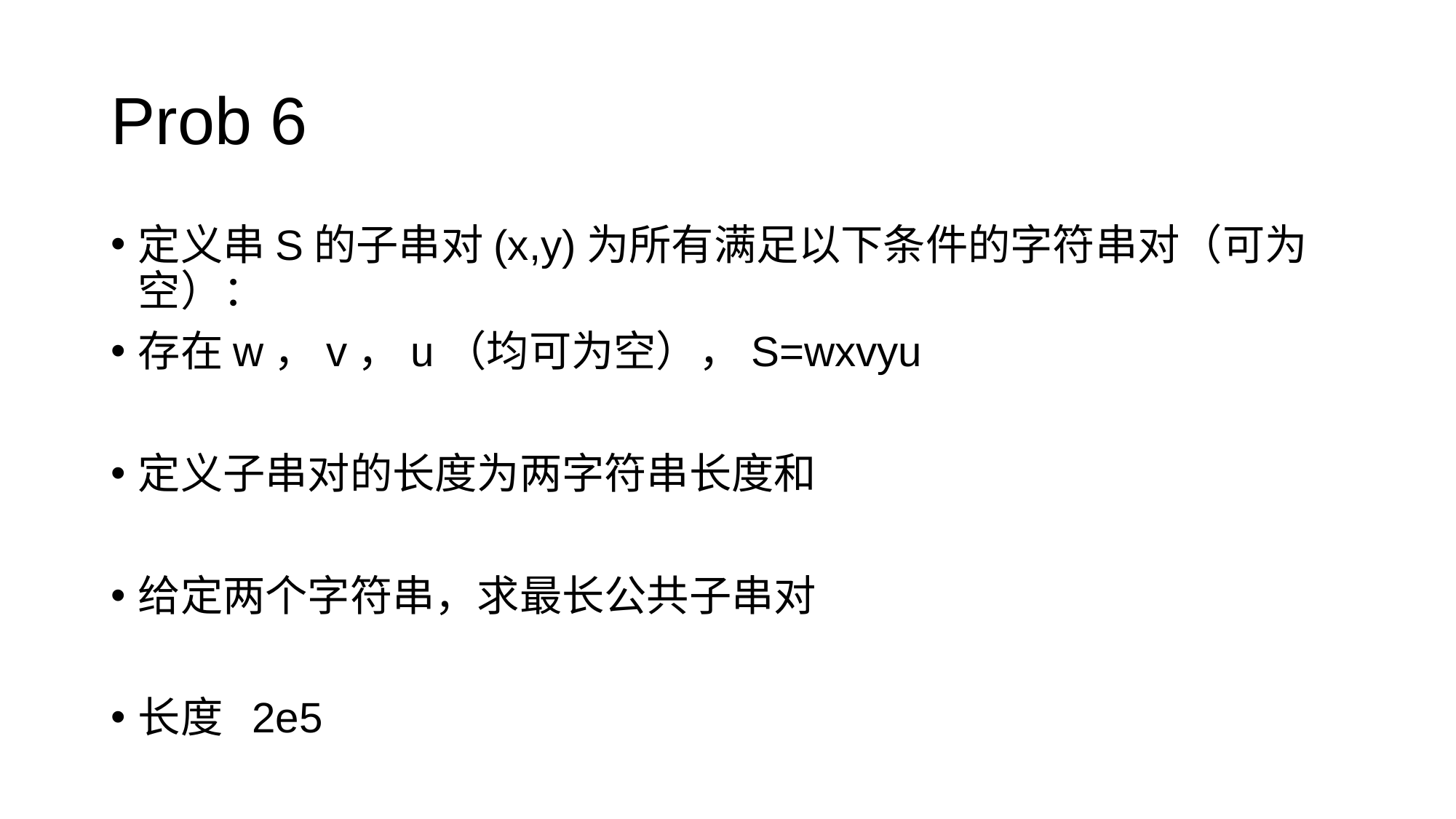

# Prob 6
定义串S的子串对(x,y)为所有满足以下条件的字符串对（可为空）：
存在w，v，u（均可为空），S=wxvyu

定义子串对的长度为两字符串长度和

给定两个字符串，求最长公共子串对

长度  2e5